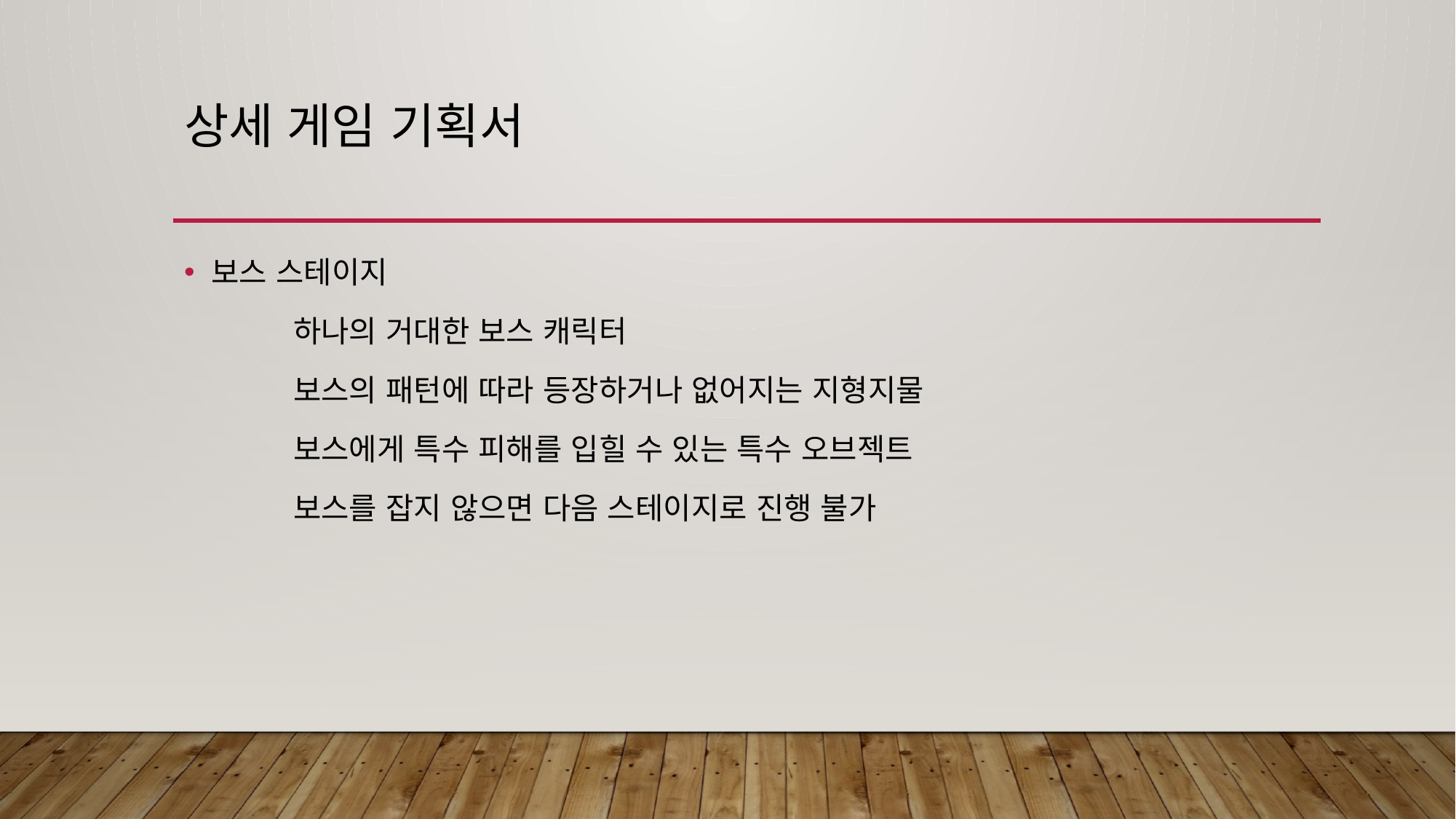

# 상세 게임 기획서
보스 스테이지
	하나의 거대한 보스 캐릭터
	보스의 패턴에 따라 등장하거나 없어지는 지형지물
	보스에게 특수 피해를 입힐 수 있는 특수 오브젝트
	보스를 잡지 않으면 다음 스테이지로 진행 불가